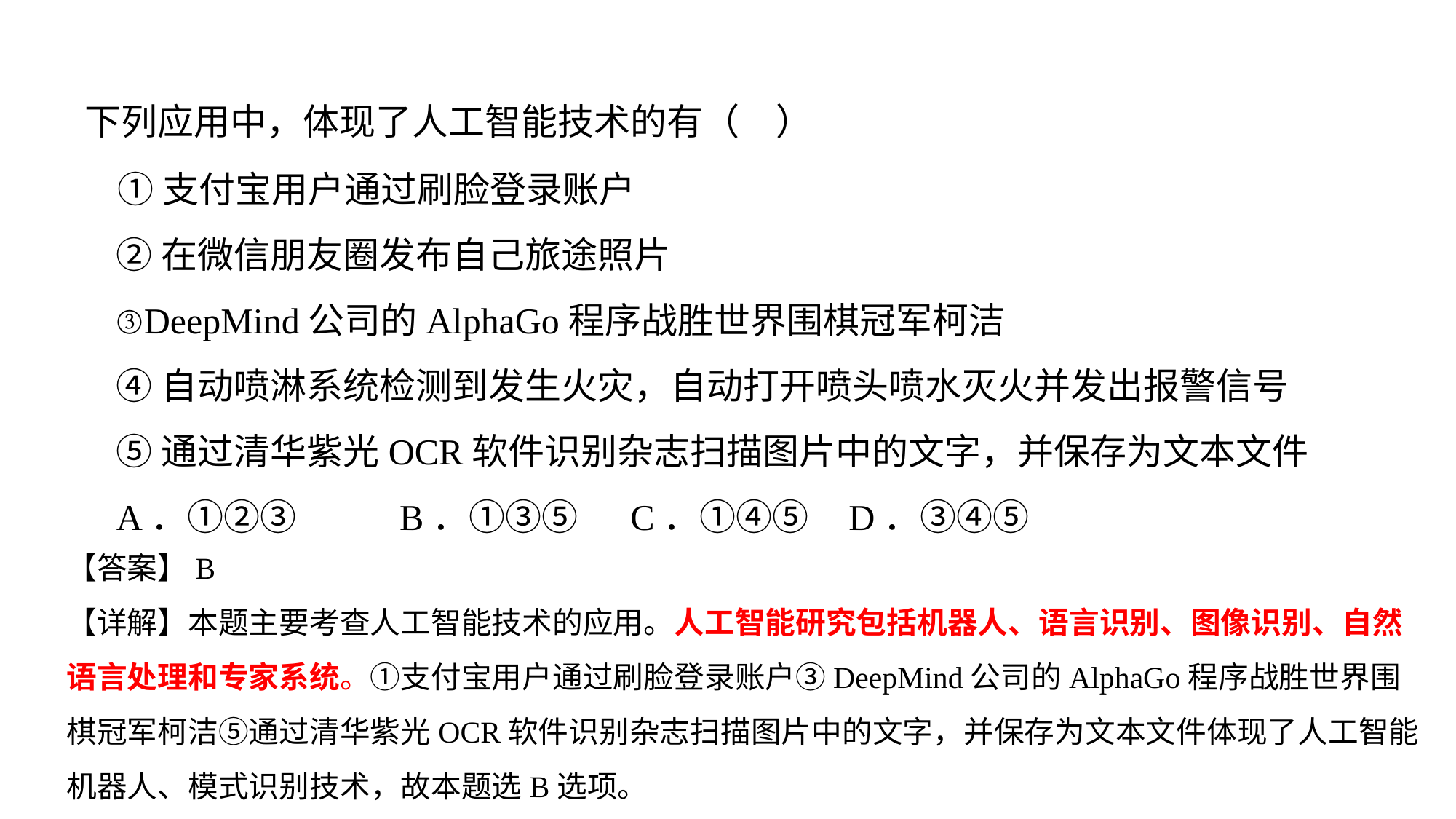

下列应用中，体现了人工智能技术的有（   ）
    ①支付宝用户通过刷脸登录账户
②在微信朋友圈发布自己旅途照片
③DeepMind公司的AlphaGo程序战胜世界围棋冠军柯洁
④自动喷淋系统检测到发生火灾，自动打开喷头喷水灭火并发出报警信号
⑤通过清华紫光OCR软件识别杂志扫描图片中的文字，并保存为文本文件
A．①②③	B．①③⑤	C．①④⑤	D．③④⑤
【答案】B
【详解】本题主要考查人工智能技术的应用。人工智能研究包括机器人、语言识别、图像识别、自然语言处理和专家系统。①支付宝用户通过刷脸登录账户③DeepMind公司的AlphaGo程序战胜世界围棋冠军柯洁⑤通过清华紫光OCR软件识别杂志扫描图片中的文字，并保存为文本文件体现了人工智能机器人、模式识别技术，故本题选B选项。